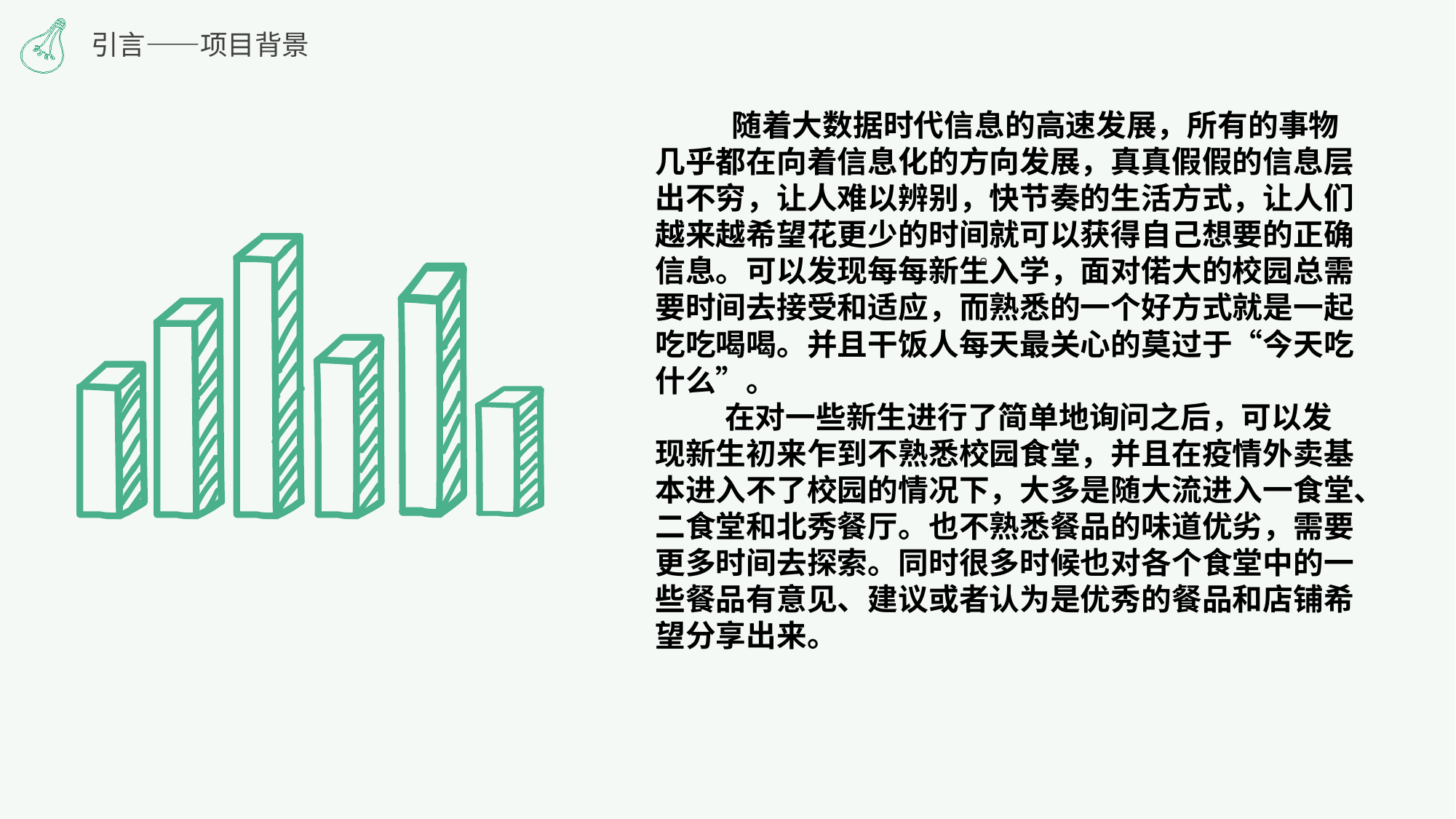

引言——项目背景
          随着大数据时代信息的高速发展，所有的事物几乎都在向着信息化的方向发展，真真假假的信息层出不穷，让人难以辨别，快节奏的生活方式，让人们越来越希望花更少的时间就可以获得自己想要的正确信息。可以发现每每新生入学，面对偌大的校园总需要时间去接受和适应，而熟悉的一个好方式就是一起吃吃喝喝。并且干饭人每天最关心的莫过于“今天吃什么”。
         在对一些新生进行了简单地询问之后，可以发现新生初来乍到不熟悉校园食堂，并且在疫情外卖基本进入不了校园的情况下，大多是随大流进入一食堂、二食堂和北秀餐厅。也不熟悉餐品的味道优劣，需要更多时间去探索。同时很多时候也对各个食堂中的一些餐品有意见、建议或者认为是优秀的餐品和店铺希望分享出来。

。